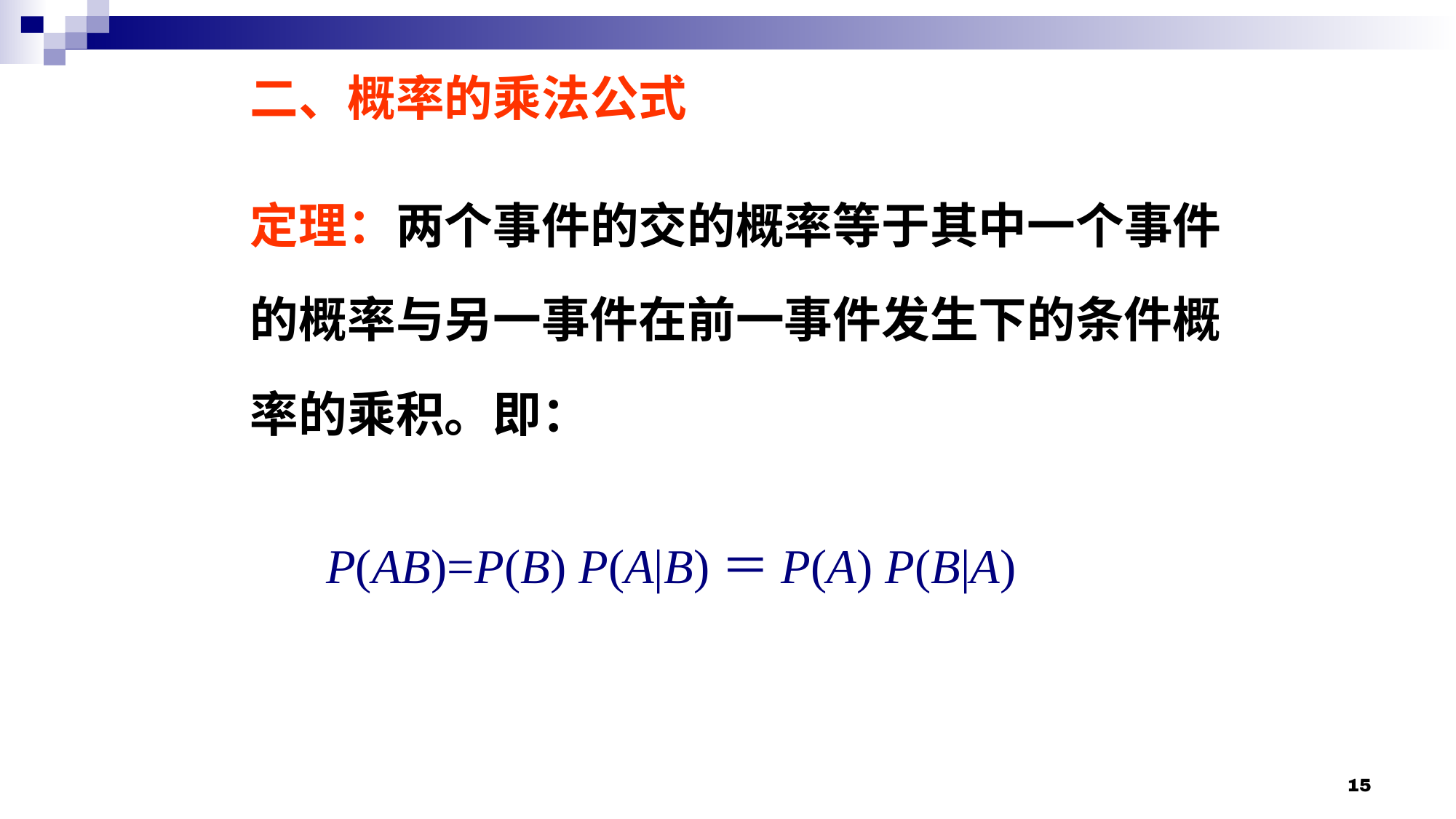

二、概率的乘法公式
定理：两个事件的交的概率等于其中一个事件
的概率与另一事件在前一事件发生下的条件概
率的乘积。即：
P(AB)=P(B) P(A|B)＝P(A) P(B|A)
15